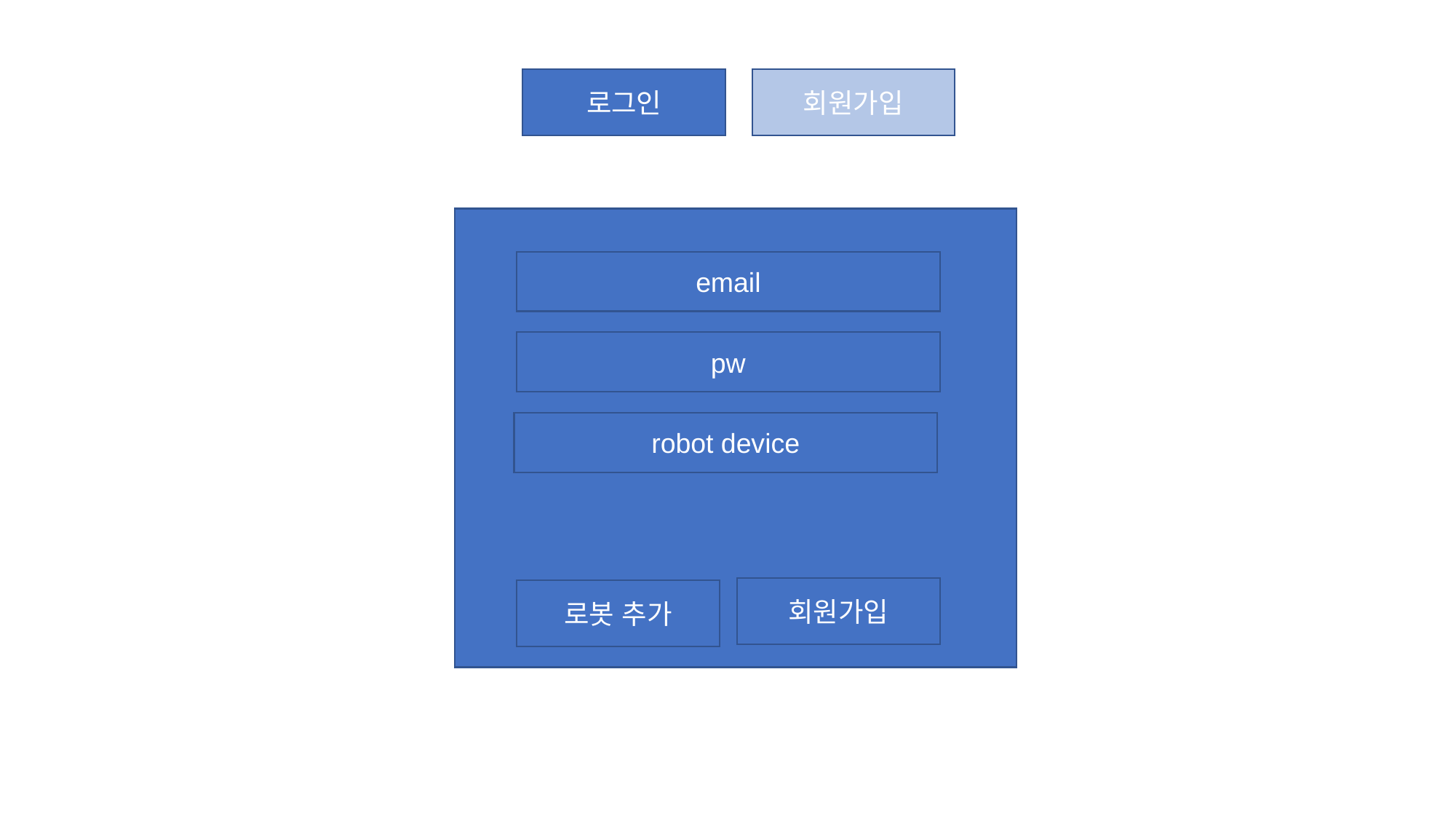

로그인
회원가입

email
pw
robot device
회원가입
로봇 추가